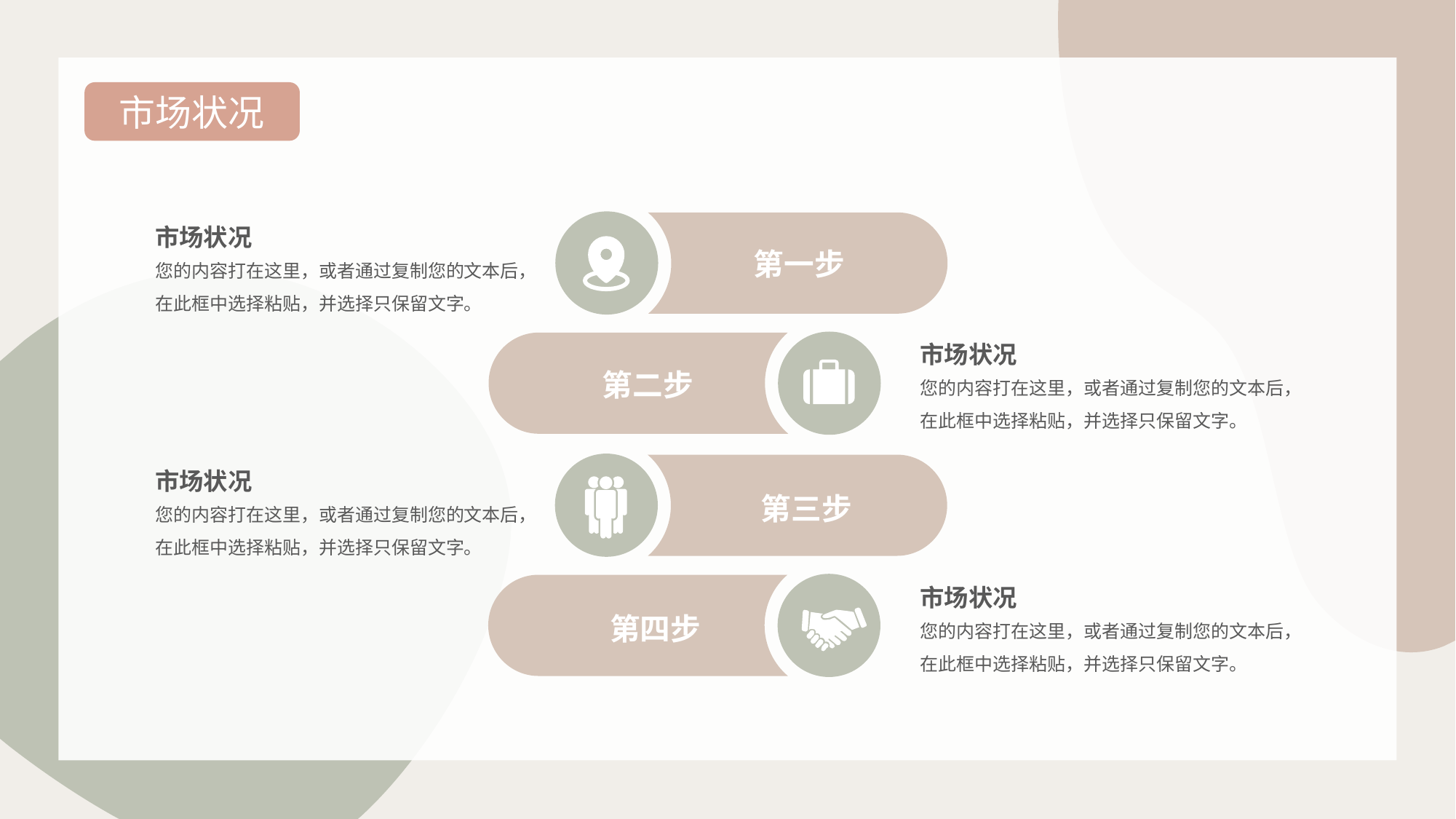

市场状况

市场状况

第一步
您的内容打在这里，或者通过复制您的文本后，在此框中选择粘贴，并选择只保留文字。

市场状况

第二步
您的内容打在这里，或者通过复制您的文本后，在此框中选择粘贴，并选择只保留文字。

市场状况

第三步
您的内容打在这里，或者通过复制您的文本后，在此框中选择粘贴，并选择只保留文字。

市场状况

您的内容打在这里，或者通过复制您的文本后，在此框中选择粘贴，并选择只保留文字。
第四步